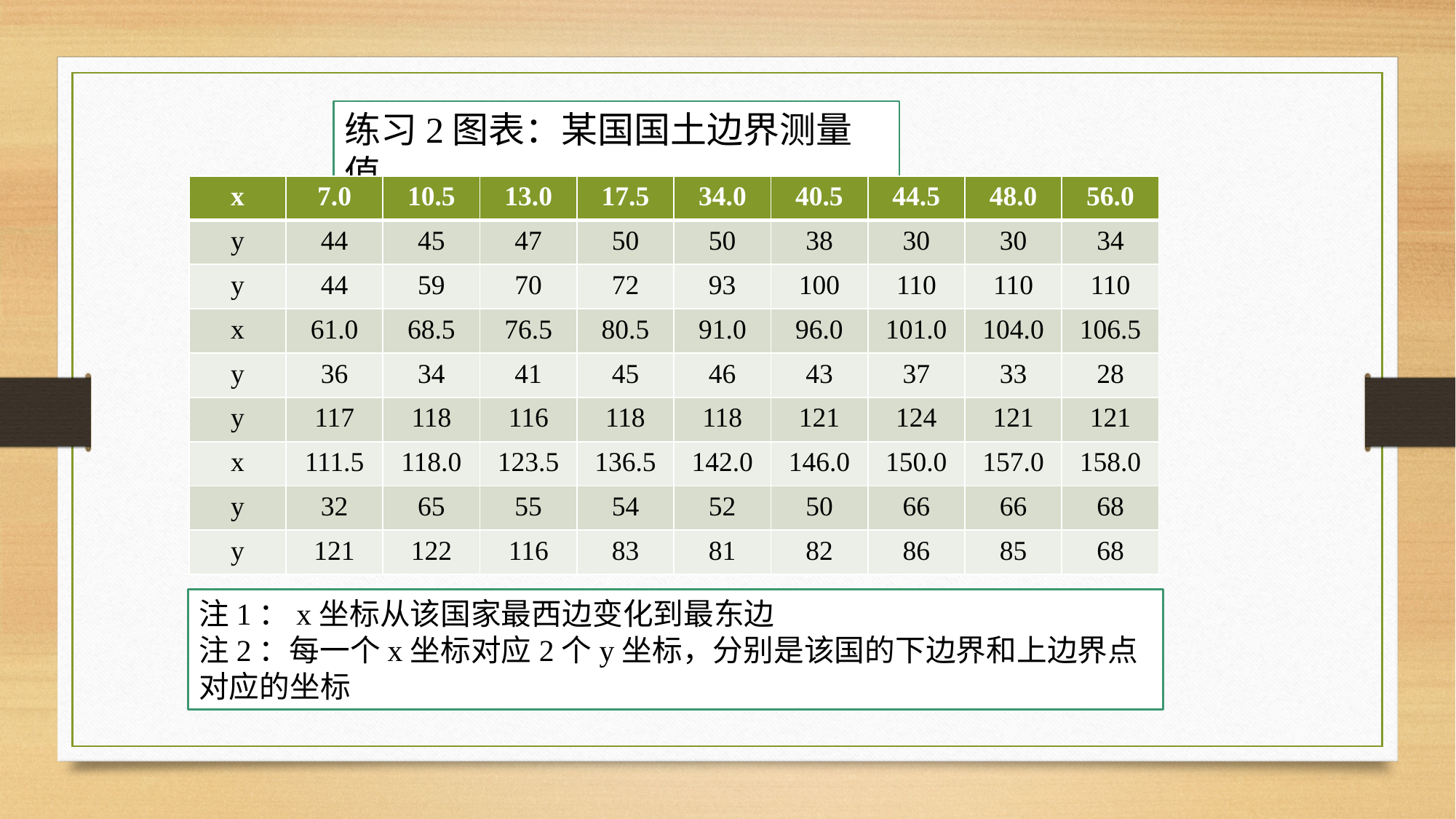

练习2图表：某国国土边界测量值
| x | 7.0 | 10.5 | 13.0 | 17.5 | 34.0 | 40.5 | 44.5 | 48.0 | 56.0 |
| --- | --- | --- | --- | --- | --- | --- | --- | --- | --- |
| y | 44 | 45 | 47 | 50 | 50 | 38 | 30 | 30 | 34 |
| y | 44 | 59 | 70 | 72 | 93 | 100 | 110 | 110 | 110 |
| x | 61.0 | 68.5 | 76.5 | 80.5 | 91.0 | 96.0 | 101.0 | 104.0 | 106.5 |
| y | 36 | 34 | 41 | 45 | 46 | 43 | 37 | 33 | 28 |
| y | 117 | 118 | 116 | 118 | 118 | 121 | 124 | 121 | 121 |
| x | 111.5 | 118.0 | 123.5 | 136.5 | 142.0 | 146.0 | 150.0 | 157.0 | 158.0 |
| y | 32 | 65 | 55 | 54 | 52 | 50 | 66 | 66 | 68 |
| y | 121 | 122 | 116 | 83 | 81 | 82 | 86 | 85 | 68 |
注1：x坐标从该国家最西边变化到最东边
注2：每一个x坐标对应2个y坐标，分别是该国的下边界和上边界点对应的坐标